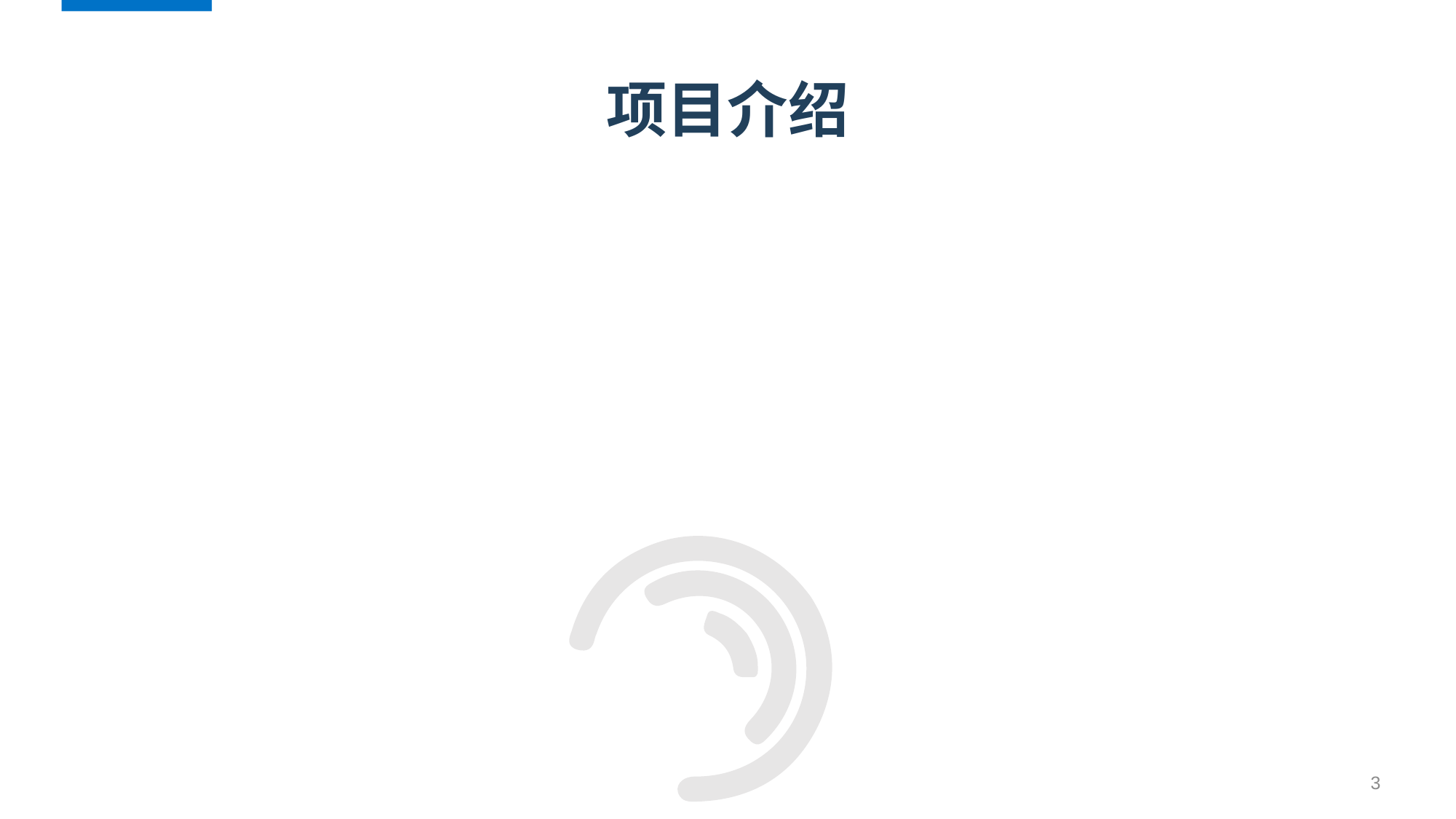

项目介绍

活动形式确定为线下信息安全竞赛
竞赛分为知识竞赛和 CTF 夺旗赛两个部分

旨在通过举办一场面向全校学生的信息安全竞赛，提高学生们的信息安全意识和技能水平，增强团队合作能力，培养创新精神和解决问题的能力。

3